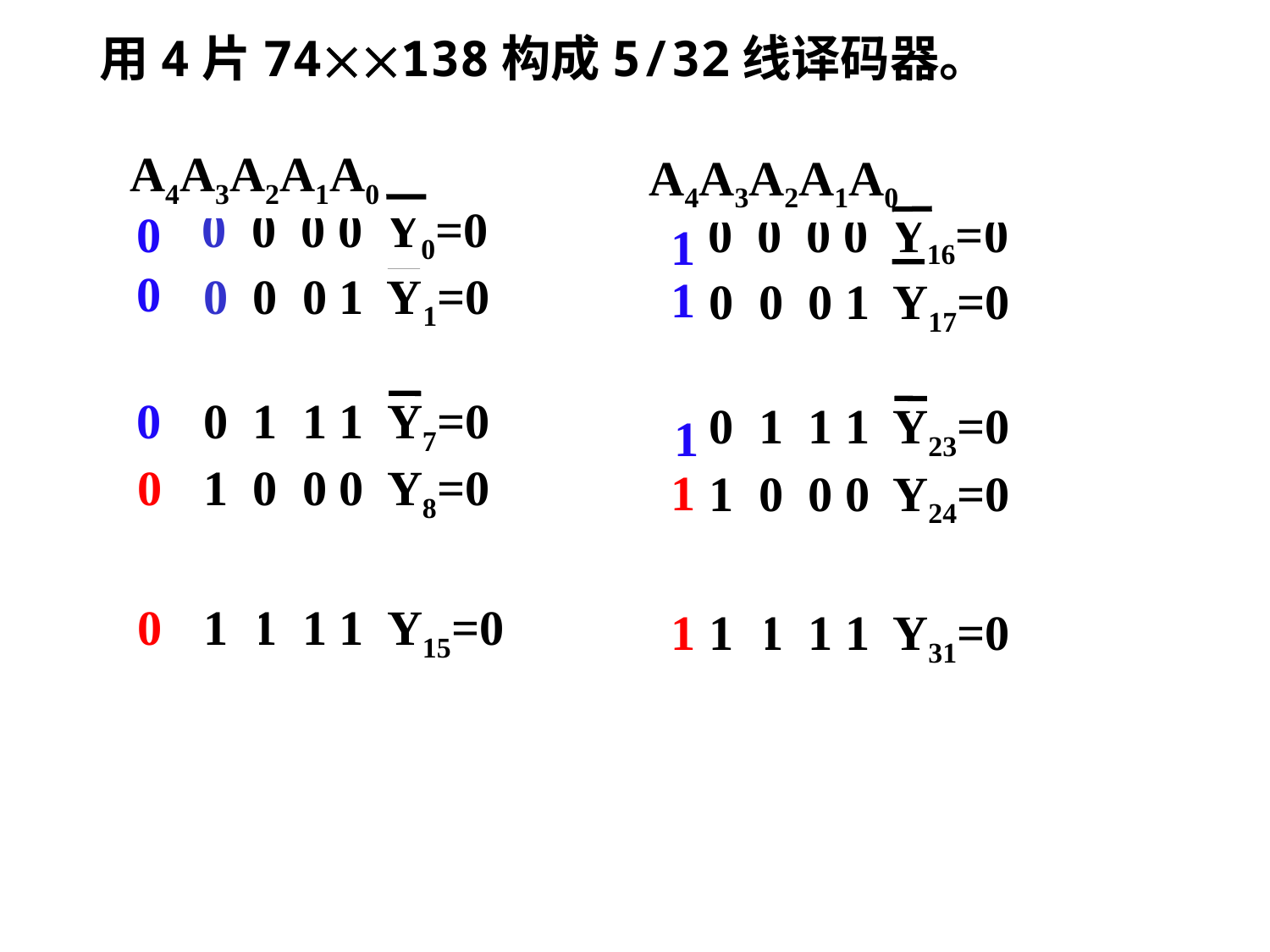

用4片74××138构成5/32线译码器。
A4A3A2A1A0
A4A3A2A1A0
0  0  0 0  Y0=0

0  0  0 0  Y16=0

00

0
1
1
1
0  0  0 1  Y1=0

0  0  0 1  Y17=0
0  1  1 1  Y7=0

0  1  1 1  Y23=0

0
0
1  0  0 0  Y8=0

1
1
1  0  0 0  Y24=0

1  1  1 1  Y15=0

1  1  1 1  Y31=0